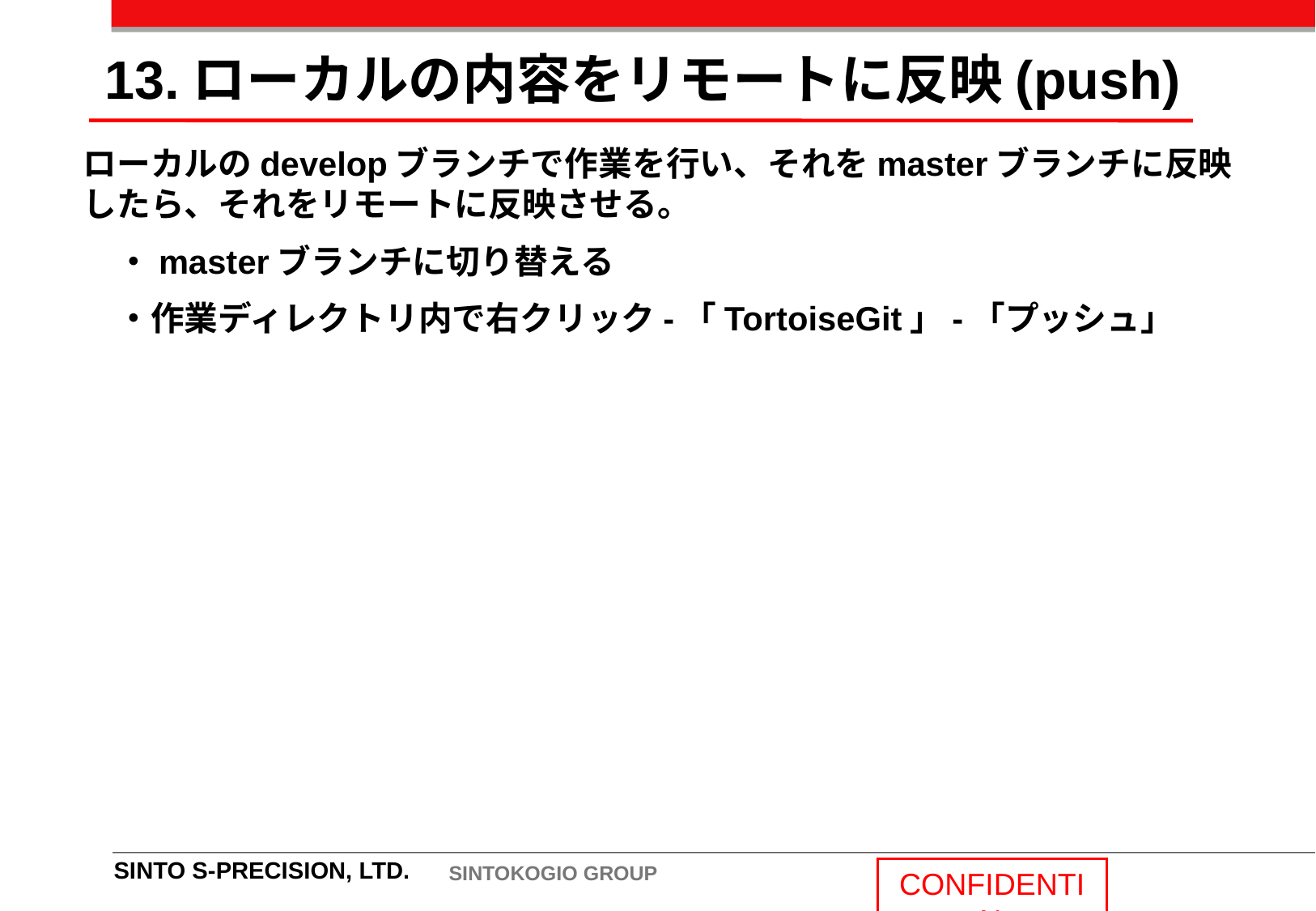

13.ローカルの内容をリモートに反映(push)

ローカルのdevelopブランチで作業を行い、それをmasterブランチに反映したら、それをリモートに反映させる。
　・masterブランチに切り替える
　・作業ディレクトリ内で右クリック-「TortoiseGit」-「プッシュ」

SINTO S-PRECISION, LTD.
SINTOKOGIO GROUP
CONFIDENTIAL